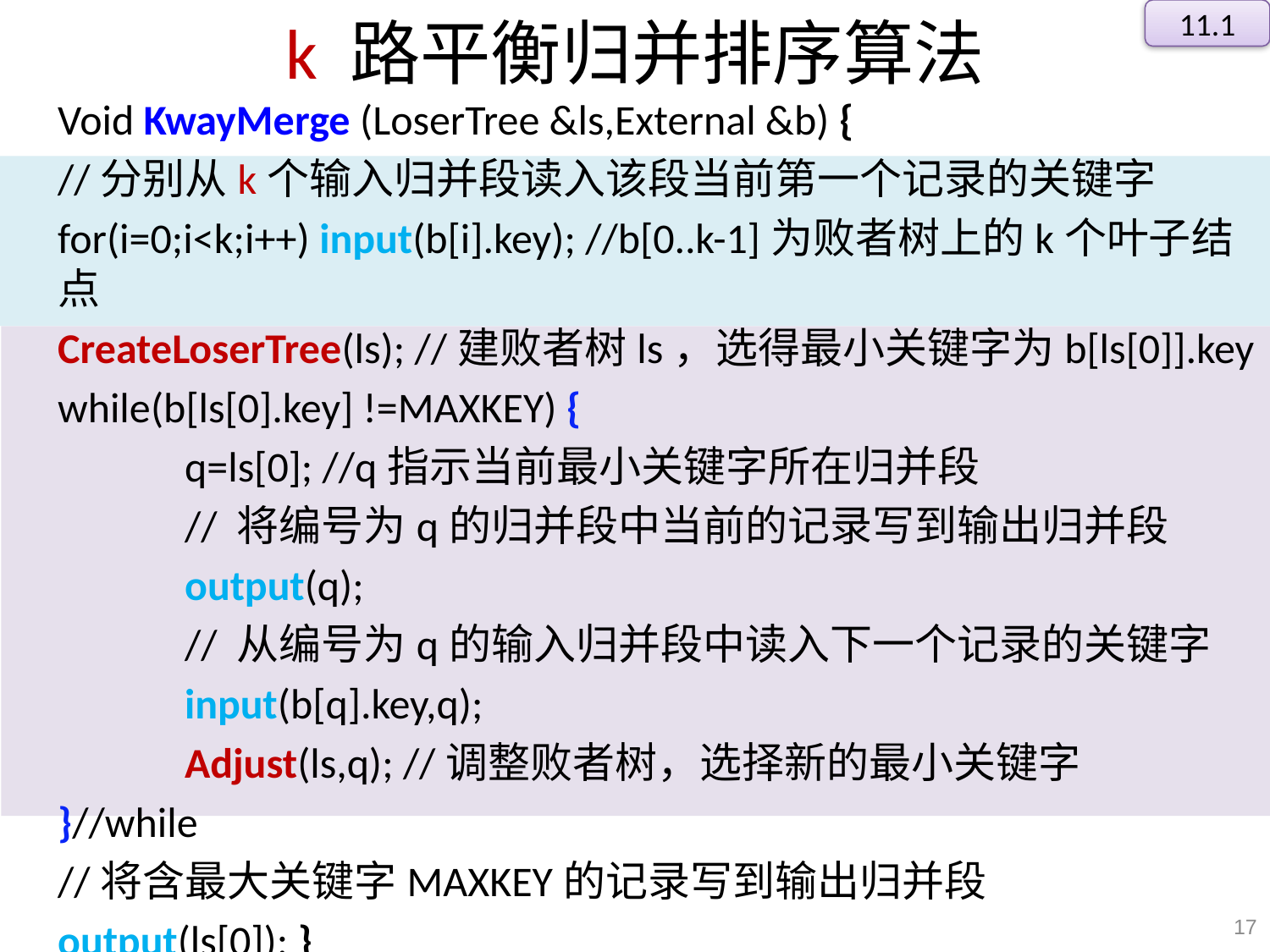

11.1
# k 路平衡归并排序算法
Void KwayMerge (LoserTree &ls,External &b) {
//分别从k个输入归并段读入该段当前第一个记录的关键字
for(i=0;i<k;i++) input(b[i].key); //b[0..k-1]为败者树上的k个叶子结点
CreateLoserTree(ls); //建败者树ls，选得最小关键字为b[ls[0]].key
while(b[ls[0].key] !=MAXKEY) {
	q=ls[0]; //q指示当前最小关键字所在归并段
	// 将编号为q的归并段中当前的记录写到输出归并段
	output(q);
	// 从编号为q的输入归并段中读入下一个记录的关键字
	input(b[q].key,q);
	Adjust(ls,q); //调整败者树，选择新的最小关键字
}//while
//将含最大关键字MAXKEY的记录写到输出归并段
output(ls[0]); }

17